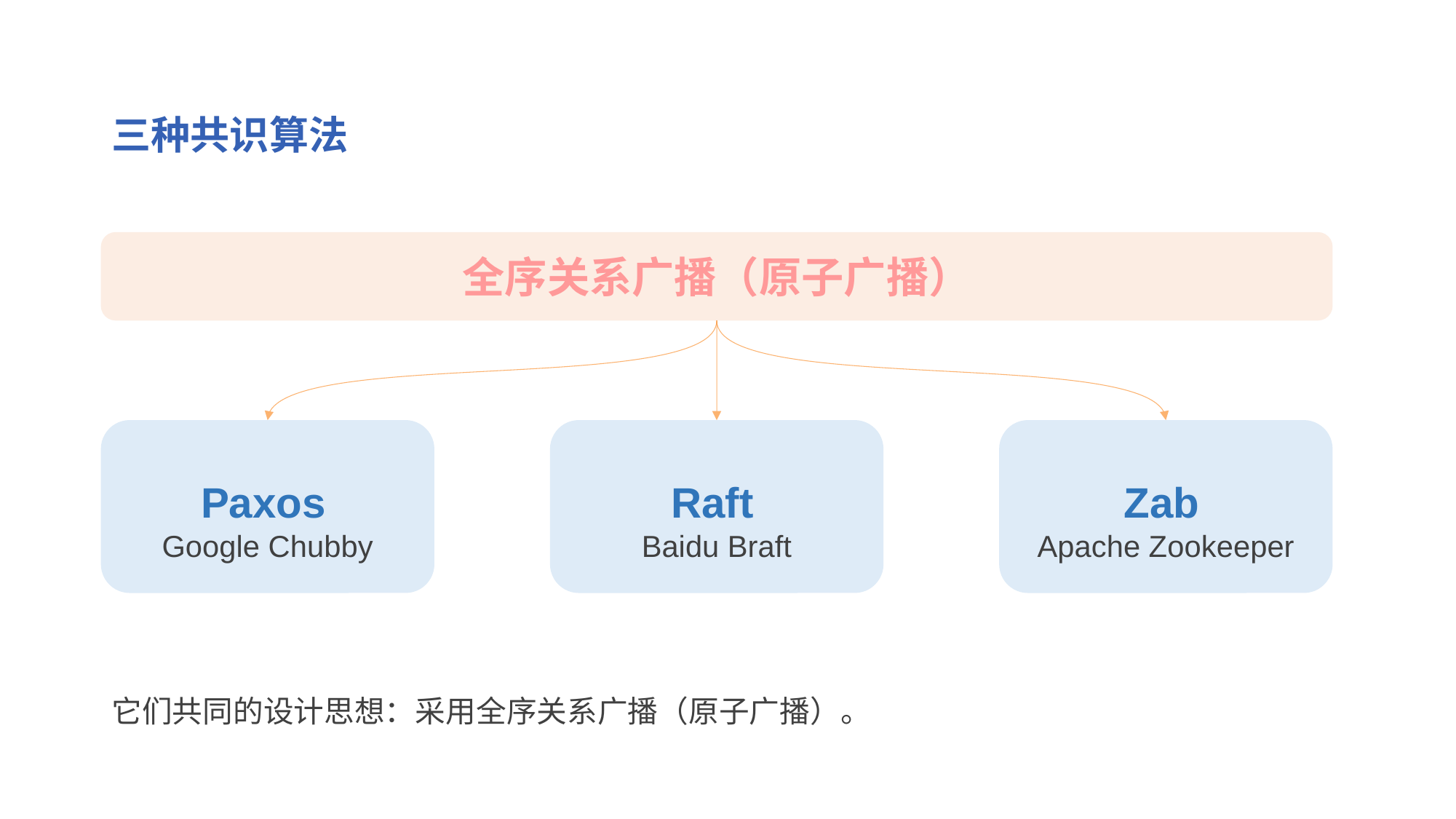

三种共识算法
三种算法都有共同的设计思想
全序关系广播（原子广播）
Paxos
Google Chubby
Raft
Baidu Braft
Zab
Apache Zookeeper
它们共同的设计思想：采用全序关系广播（原子广播）。